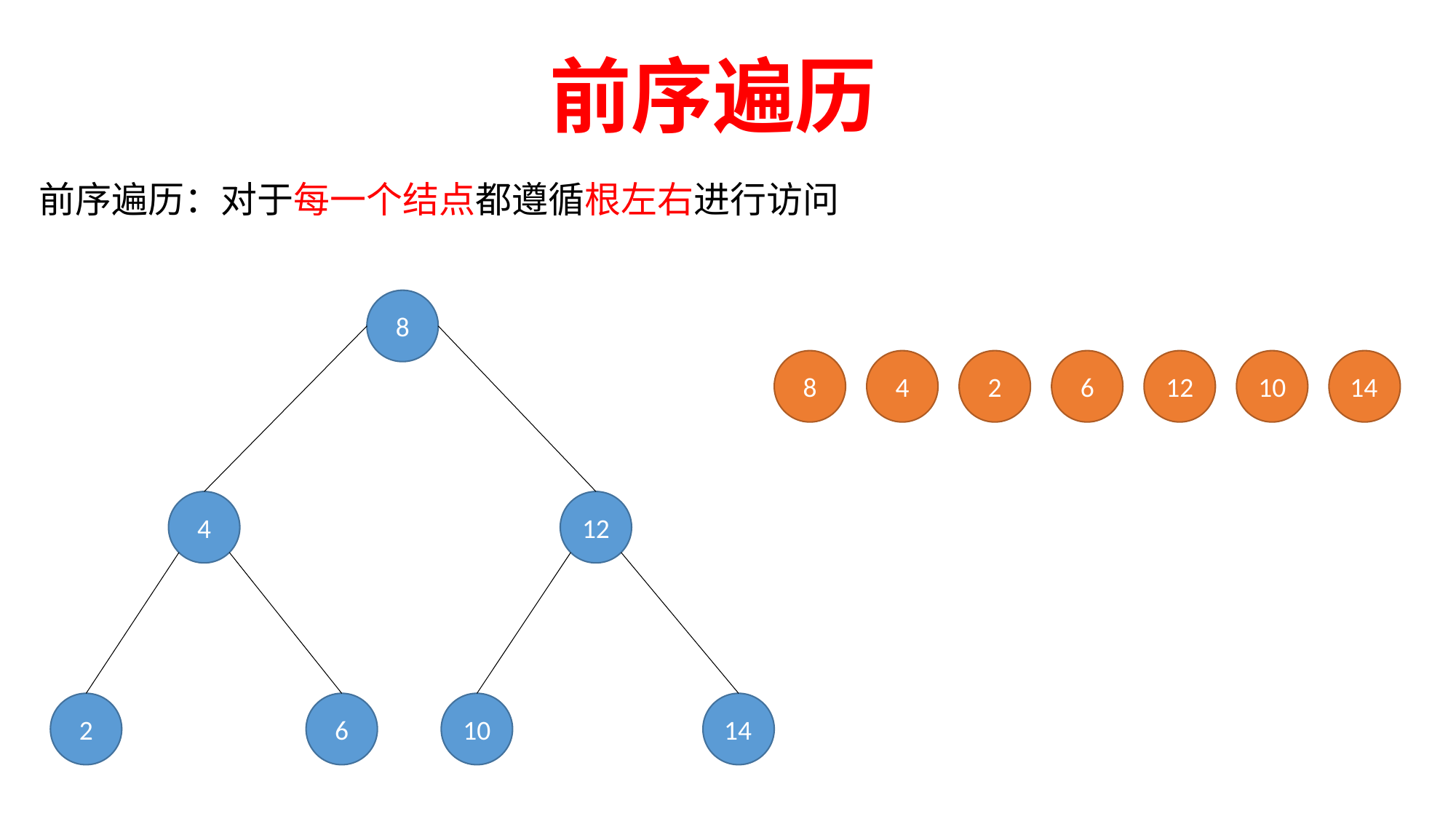

前序遍历
前序遍历：对于每一个结点都遵循根左右进行访问
8
8
4
2
6
12
10
14
4
12
10
14
2
6